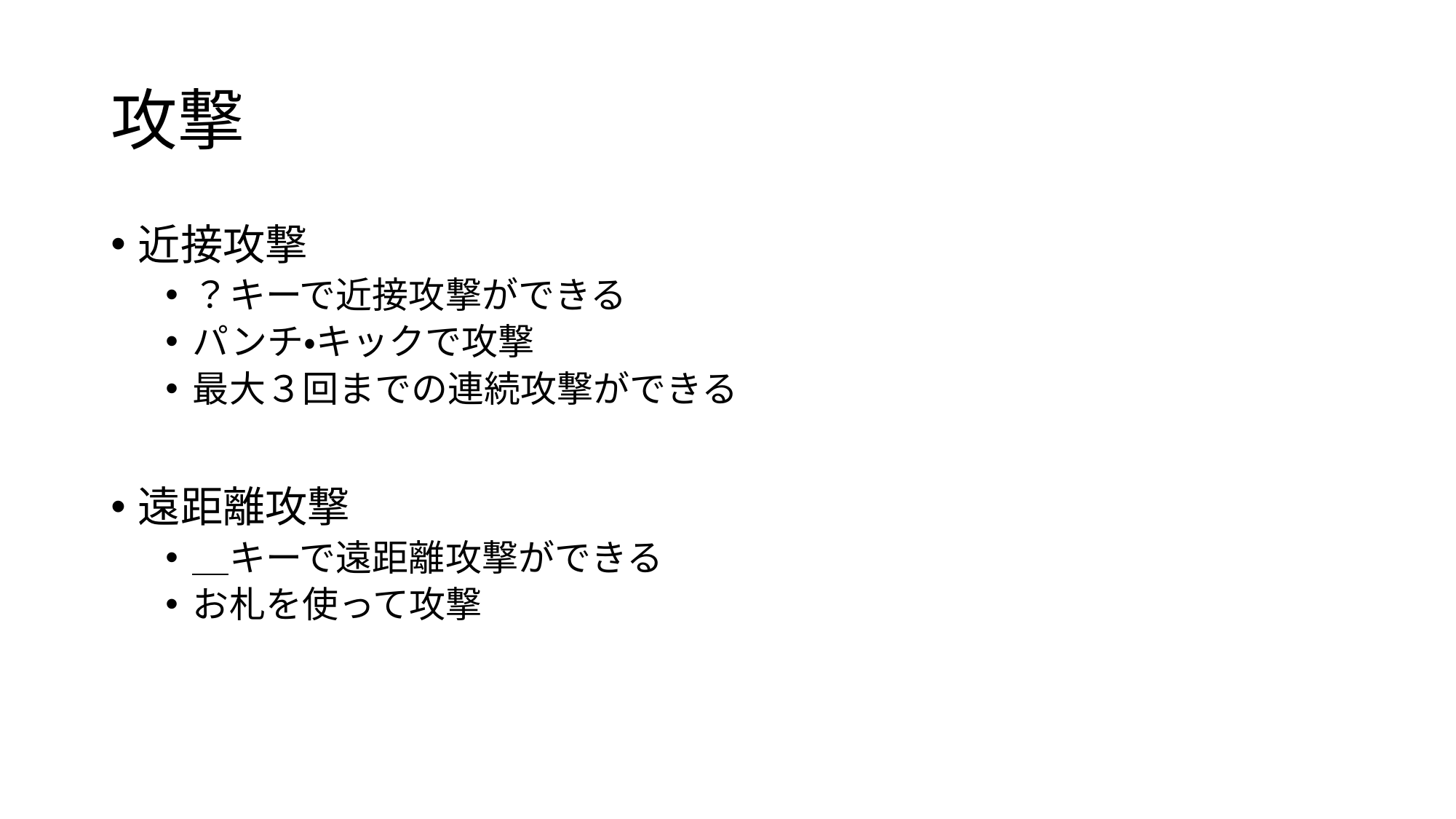

# 攻撃
近接攻撃
？キーで近接攻撃ができる
パンチ・キックで攻撃
最大３回までの連続攻撃ができる

遠距離攻撃
＿キーで遠距離攻撃ができる
お札を使って攻撃